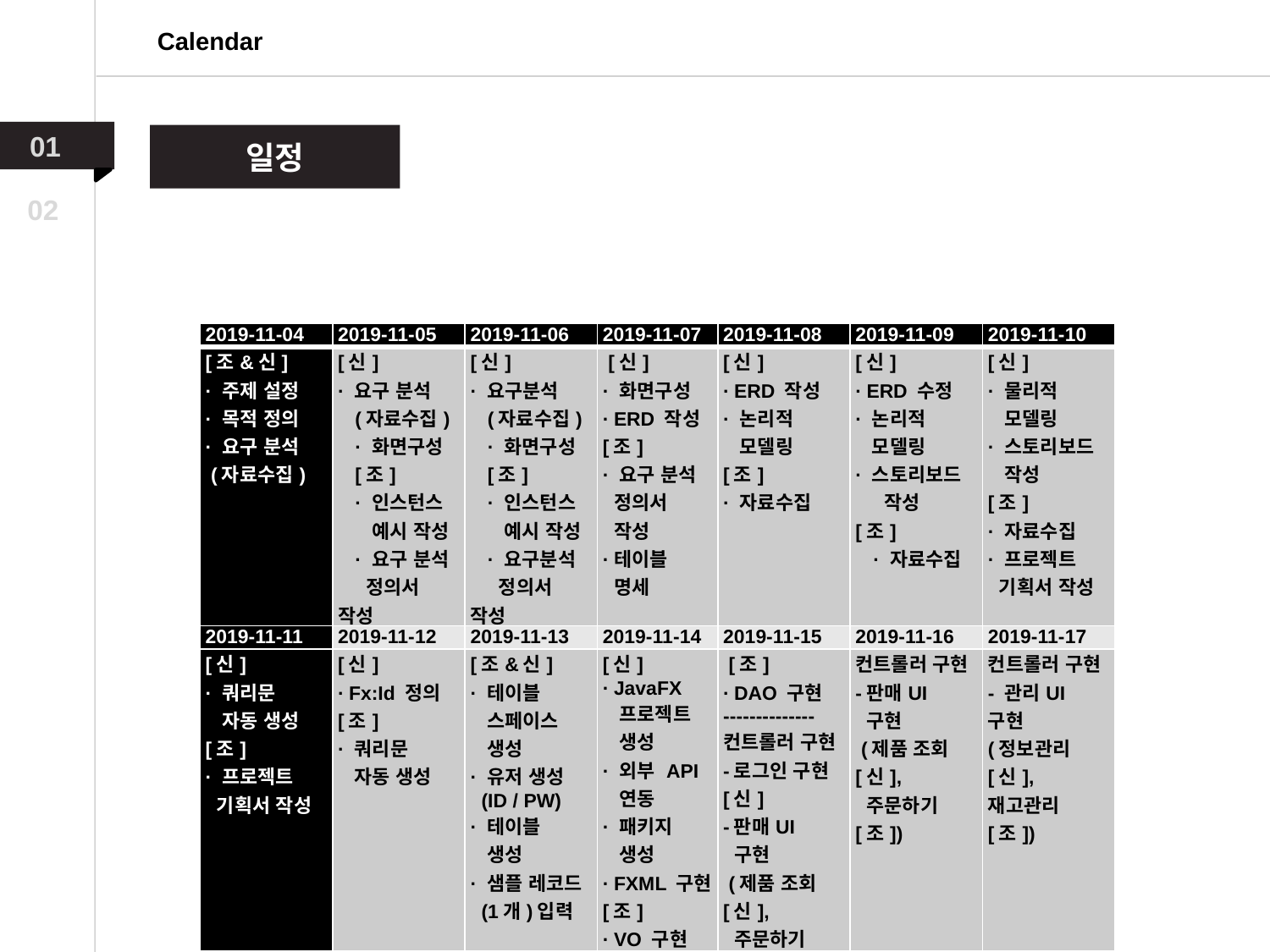

Calendar

01
일정

02
| 2019-11-04 | 2019-11-05 | 2019-11-06 | 2019-11-07 | 2019-11-08 | 2019-11-09 | 2019-11-10 |
| --- | --- | --- | --- | --- | --- | --- |
| [조&신] ∙ 주제 설정 ∙ 목적 정의 ∙ 요구 분석 (자료수집) | [신] ∙ 요구 분석 (자료수집) ∙ 화면구성 [조] ∙ 인스턴스 예시 작성 ∙ 요구 분석 정의서 작성 | [신] ∙ 요구분석 (자료수집) ∙ 화면구성 [조] ∙ 인스턴스 예시 작성 ∙ 요구분석 정의서 작성 ∙ 테이블 명세 | [신] ∙ 화면구성 ∙ ERD 작성 [조] ∙ 요구 분석 정의서 작성 ∙테이블 명세 | [신] ∙ ERD 작성 ∙ 논리적 모델링 [조] ∙ 자료수집 | [신] ∙ ERD 수정 ∙ 논리적 모델링 ∙ 스토리보드 작성 [조] ∙ 자료수집 | [신] ∙ 물리적 모델링 ∙ 스토리보드 작성 [조] ∙ 자료수집 ∙ 프로젝트 기획서 작성 |
| 2019-11-11 | 2019-11-12 | 2019-11-13 | 2019-11-14 | 2019-11-15 | 2019-11-16 | 2019-11-17 |
| [신] ∙ 쿼리문 자동 생성 [조] ∙ 프로젝트 기획서 작성 | [신] ∙ Fx:Id 정의 [조] ∙ 쿼리문 자동 생성 | [조&신] ∙ 테이블 스페이스 생성 ∙ 유저 생성 (ID / PW) ∙ 테이블 생성 ∙ 샘플 레코드 (1개)입력 | [신] ∙ JavaFX 프로젝트 생성 ∙ 외부 API 연동 ∙ 패키지 생성 ∙ FXML 구현 [조] ∙ VO 구현 ∙ DAO 구현 | [조] ∙ DAO 구현 -------------- 컨트롤러 구현 -로그인 구현 [신] -판매UI 구현 (제품 조회 [신], 주문하기[조]) | 컨트롤러 구현 -판매UI 구현 (제품 조회 [신], 주문하기[조]) | 컨트롤러 구현 - 관리UI 구현 (정보관리[신], 재고관리 [조]) |